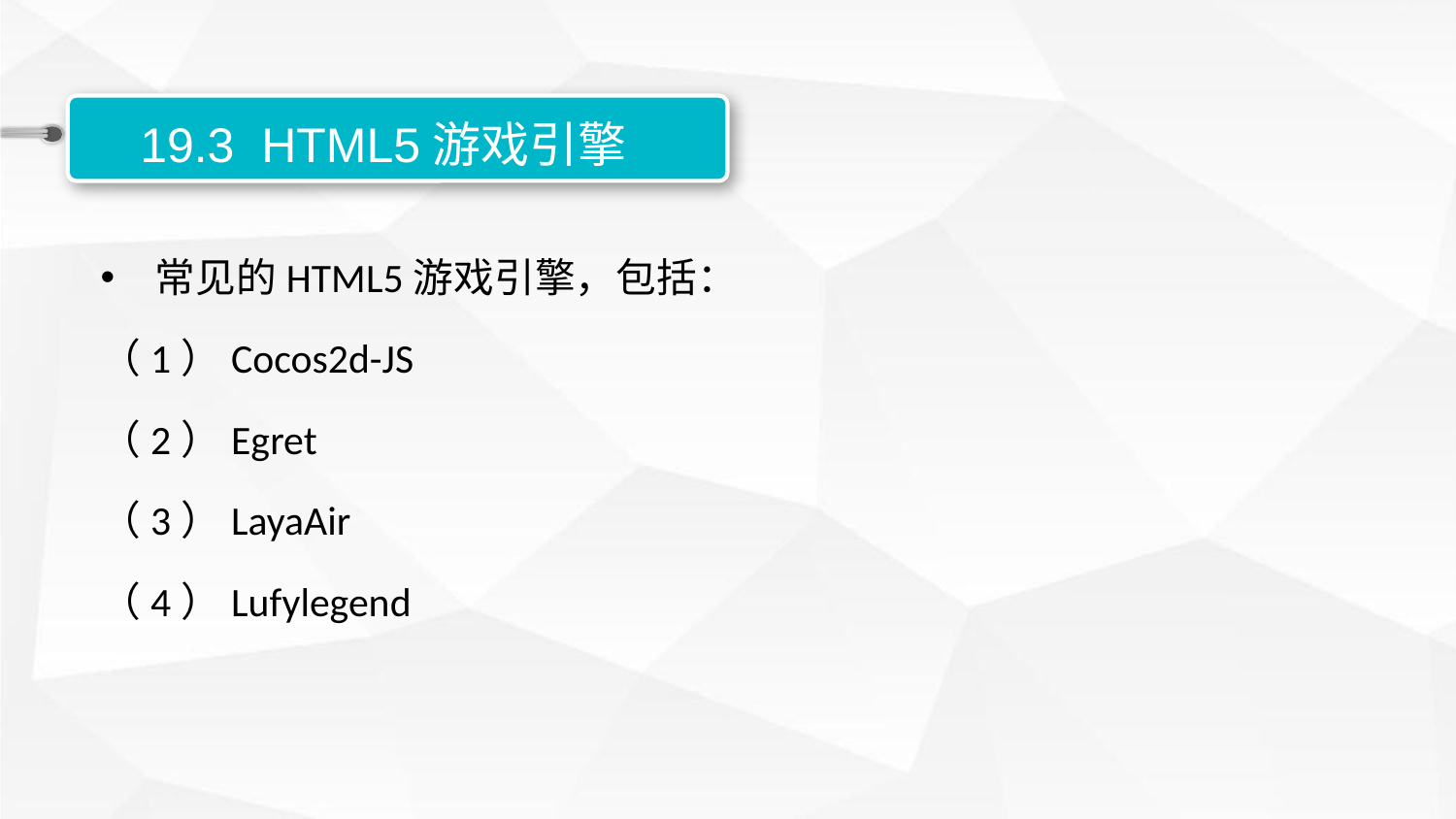

19.3  HTML5游戏引擎

常见的HTML5游戏引擎，包括：
（1）Cocos2d-JS
（2）Egret
（3）LayaAir
（4）Lufylegend